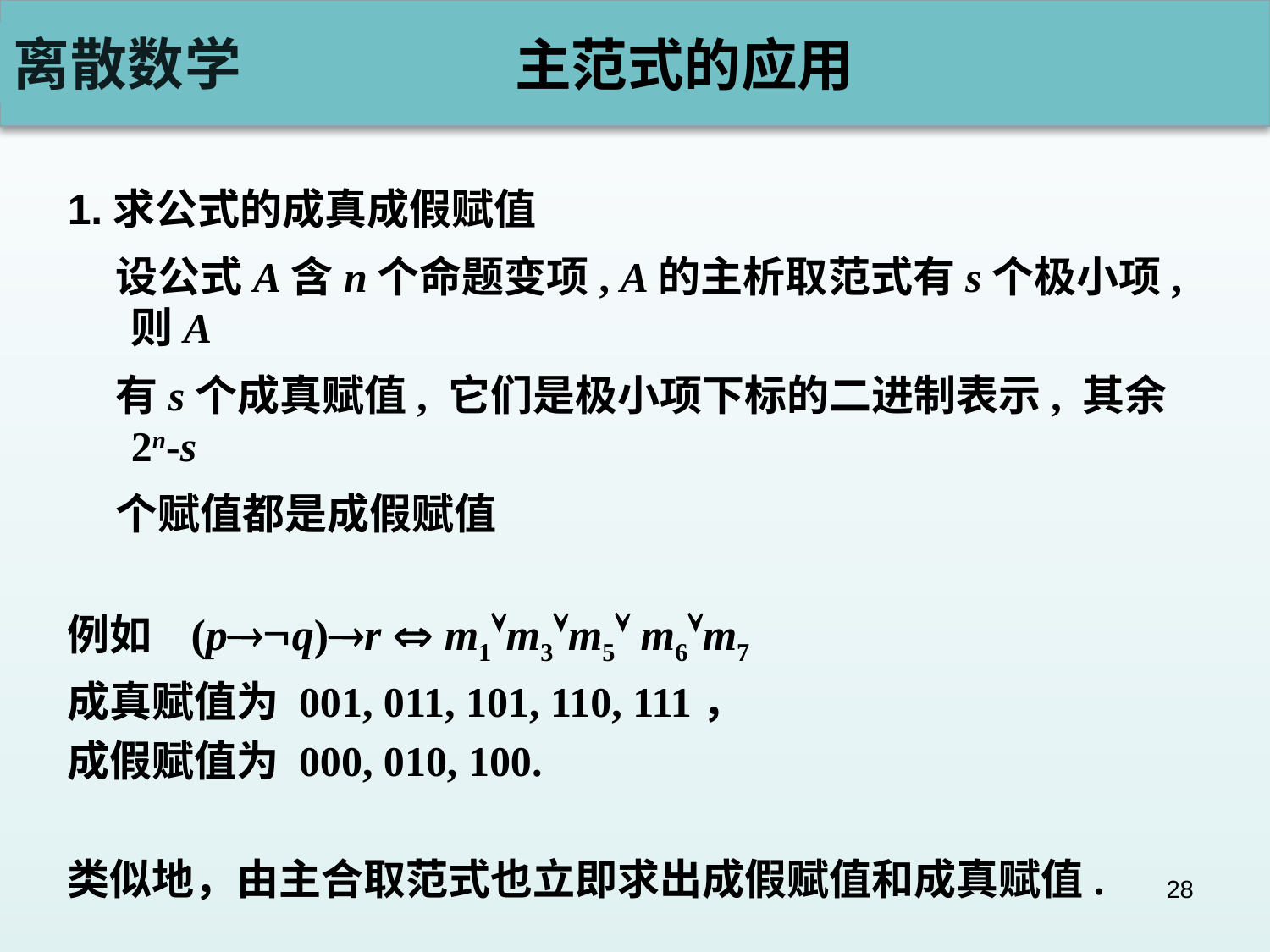

# 主范式的应用
1.求公式的成真成假赋值
    设公式A含n个命题变项, A的主析取范式有s个极小项, 则A
    有s个成真赋值, 它们是极小项下标的二进制表示, 其余2n-s
    个赋值都是成假赋值

例如   (p→¬q)→r ⇔ m1∨m3∨m5∨ m6∨m7
成真赋值为 001, 011, 101, 110, 111，
成假赋值为 000, 010, 100.

类似地，由主合取范式也立即求出成假赋值和成真赋值.
28